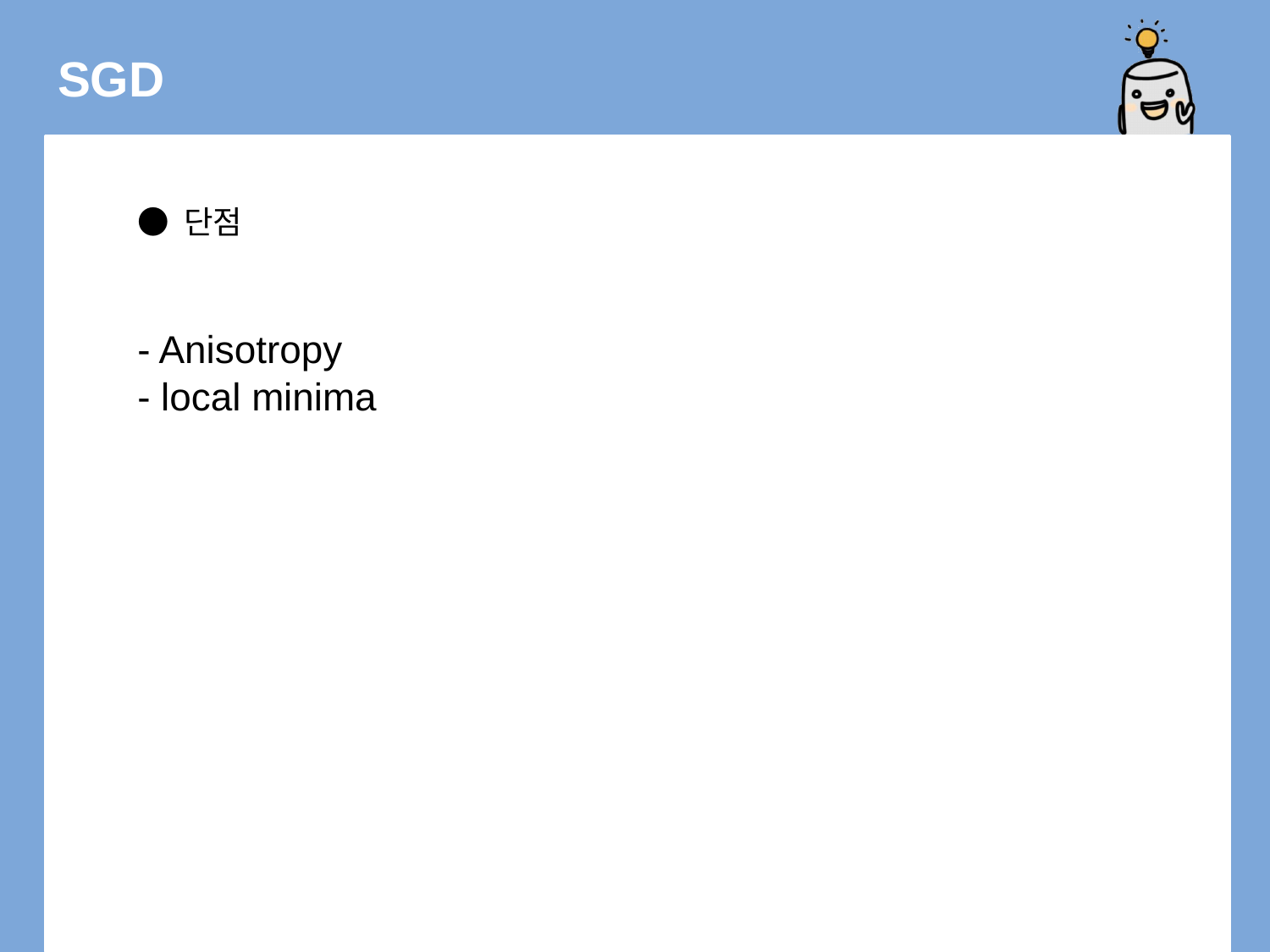

SGD
● 단점

- Anisotropy
- local minima